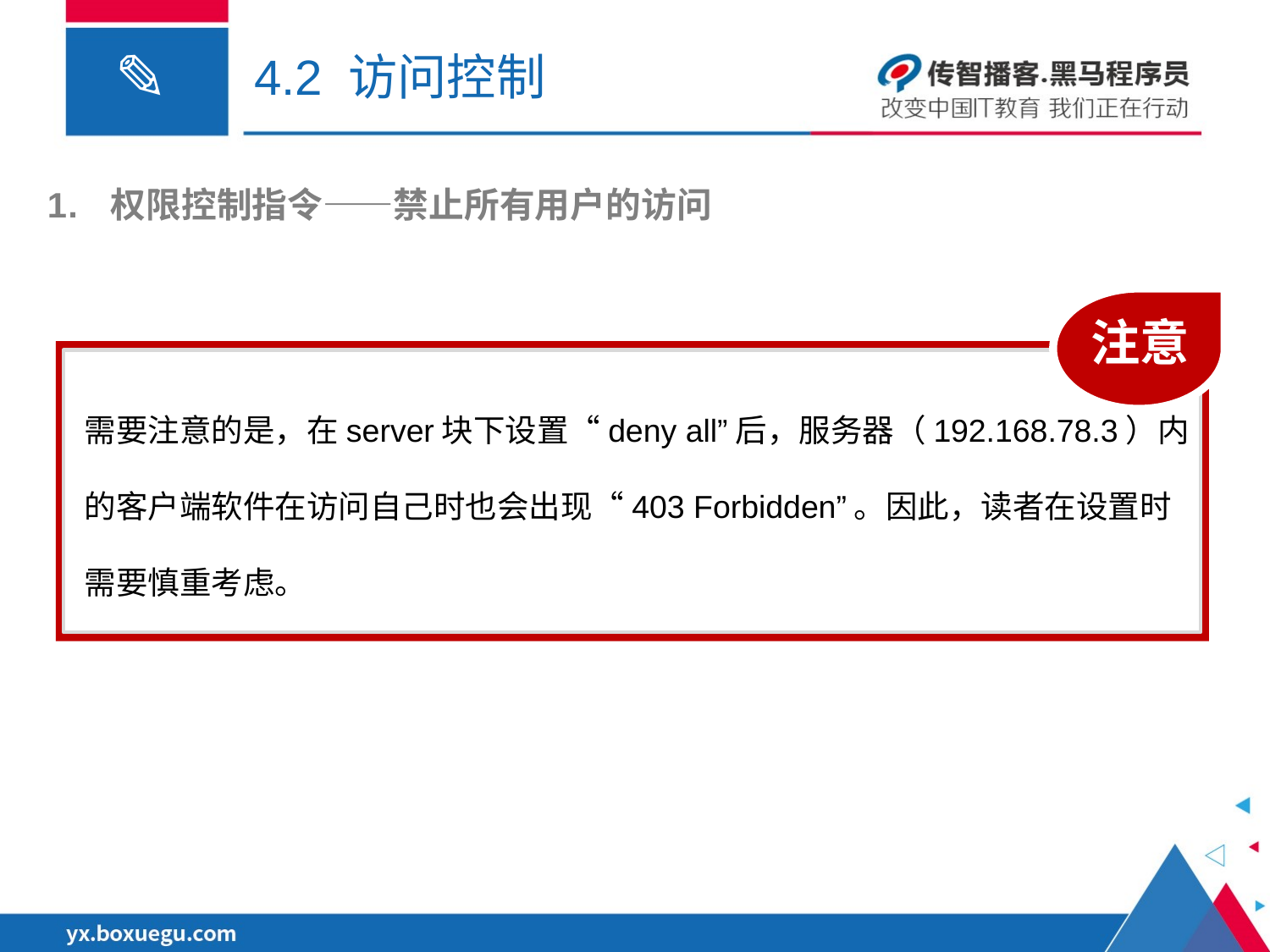

# 4.2 访问控制
权限控制指令——禁止所有用户的访问

注意

需要注意的是，在server块下设置“deny all”后，服务器（192.168.78.3）内的客户端软件在访问自己时也会出现“403 Forbidden”。因此，读者在设置时需要慎重考虑。